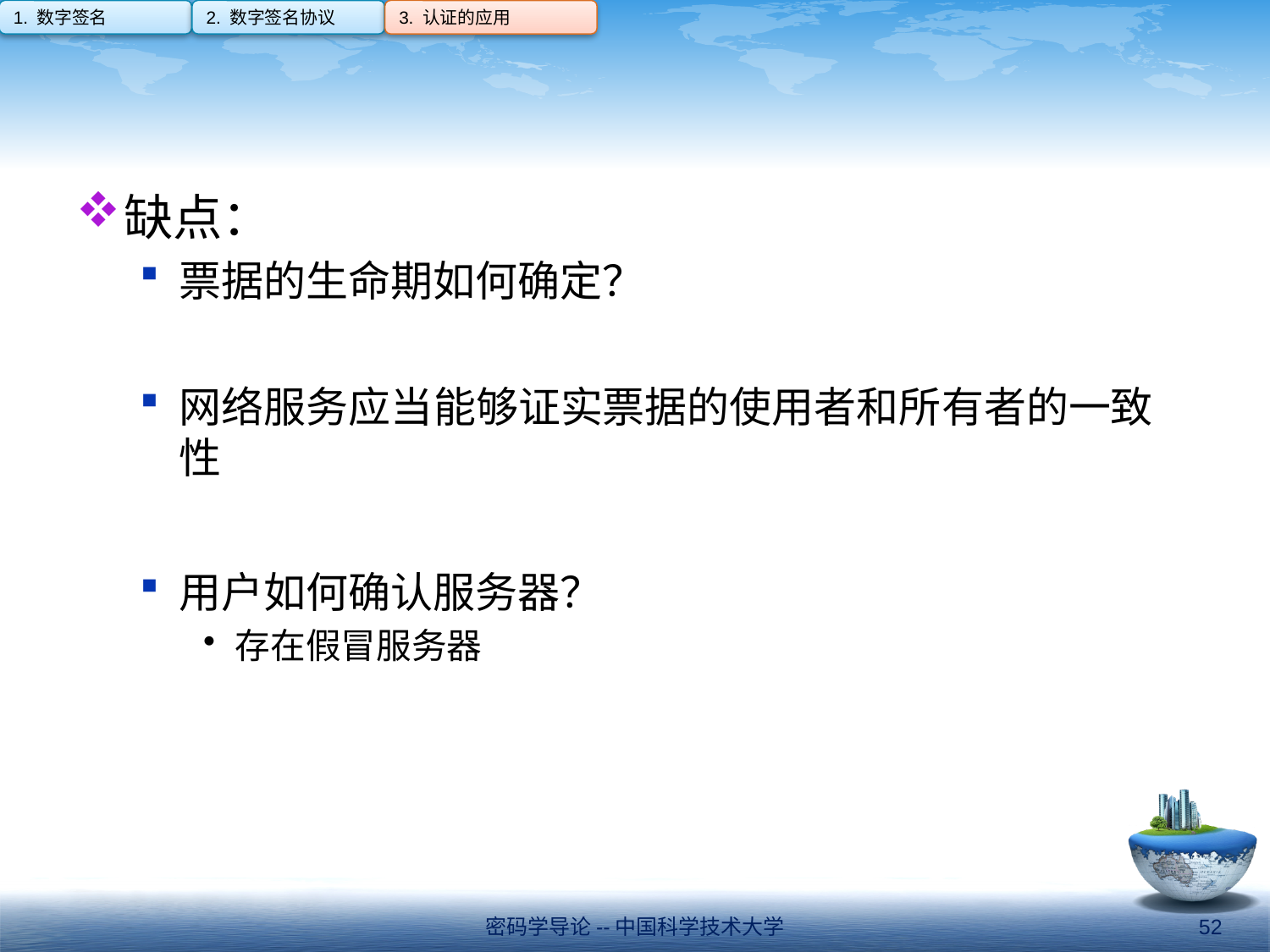

1. 数字签名
2. 数字签名协议
3. 认证的应用
#
缺点：
票据的生命期如何确定？

网络服务应当能够证实票据的使用者和所有者的一致性

用户如何确认服务器？
存在假冒服务器
密码学导论--中国科学技术大学
52